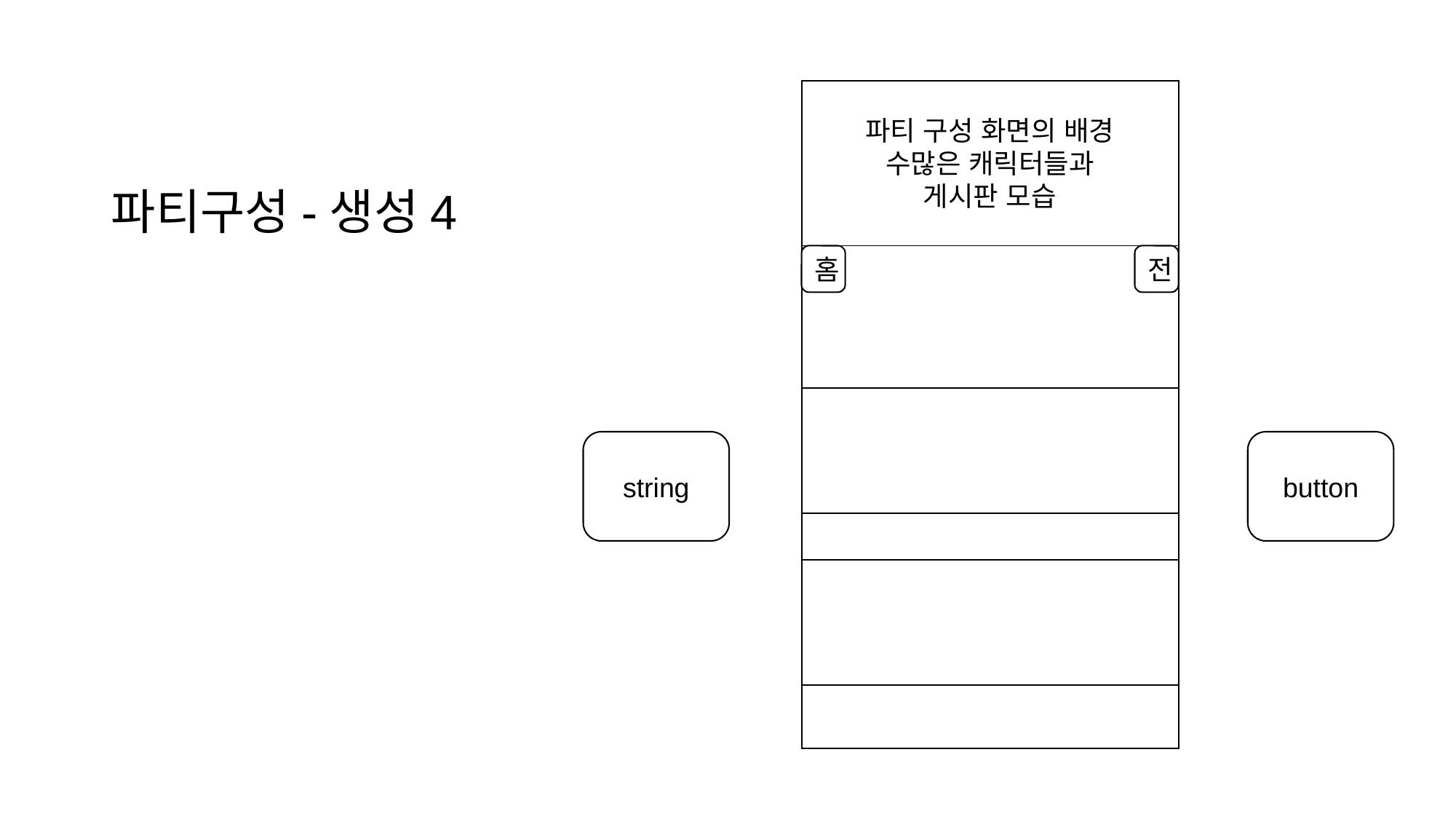

# 파티구성-생성4

파티 구성 화면의 배경
수많은 캐릭터들과
게시판 모습

홈
전

string
button